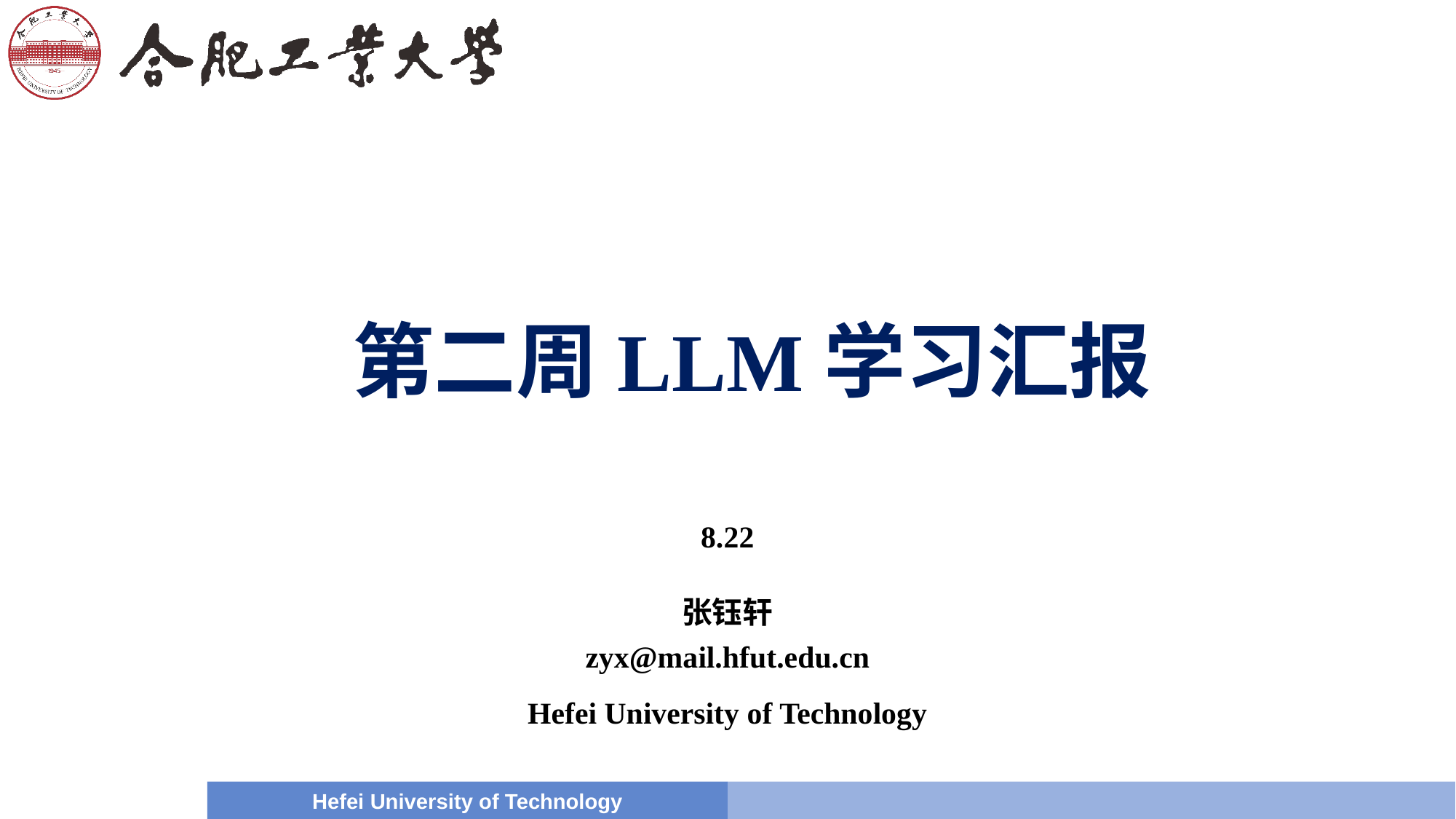

第二周LLM学习汇报
| 8.22 张钰轩 |
| --- |
| zyx@mail.hfut.edu.cn |
| Hefei University of Technology |